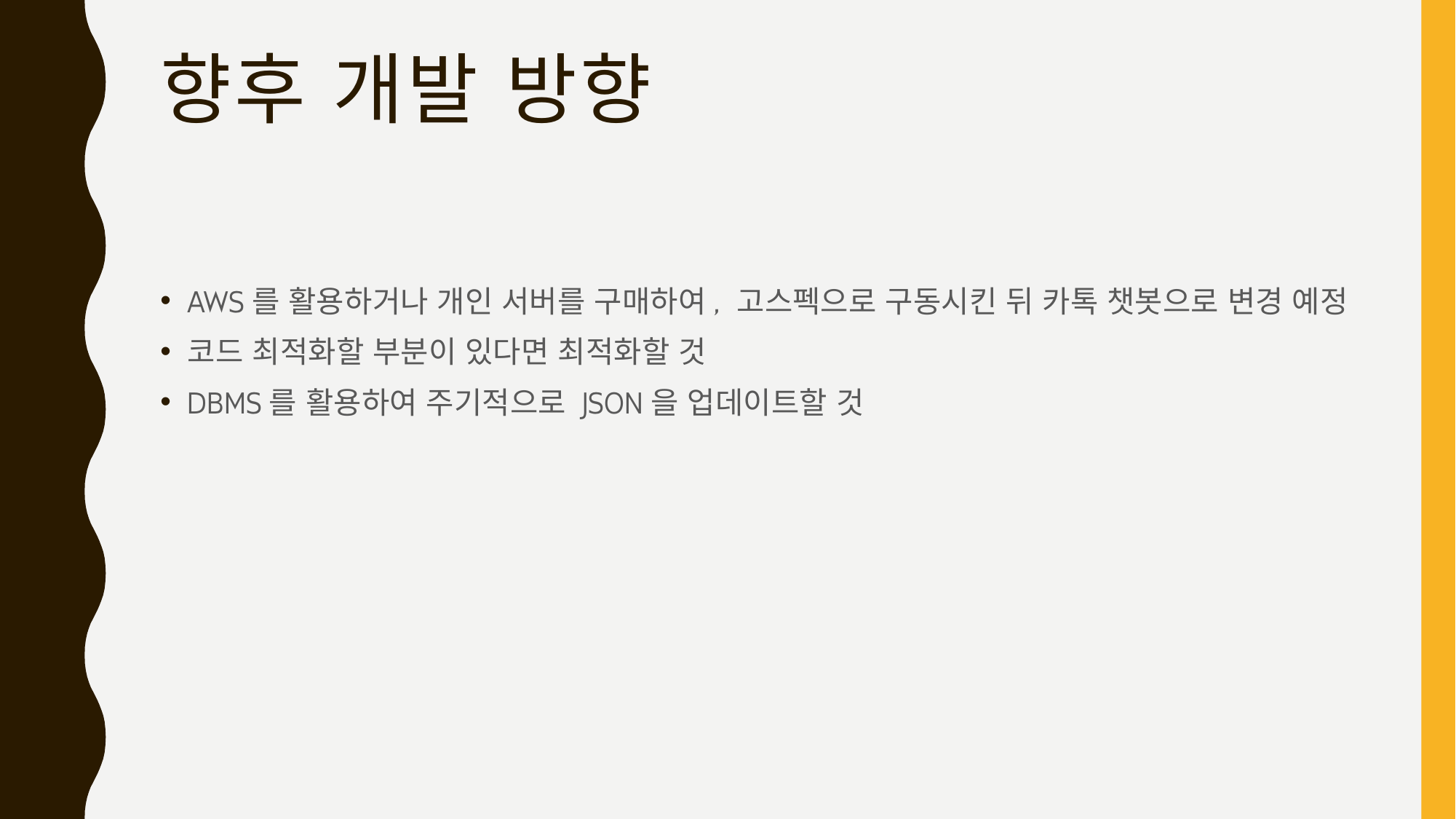

# 향후 개발 방향
AWS를 활용하거나 개인 서버를 구매하여, 고스펙으로 구동시킨 뒤 카톡 챗봇으로 변경 예정
코드 최적화할 부분이 있다면 최적화할 것
DBMS를 활용하여 주기적으로 JSON을 업데이트할 것